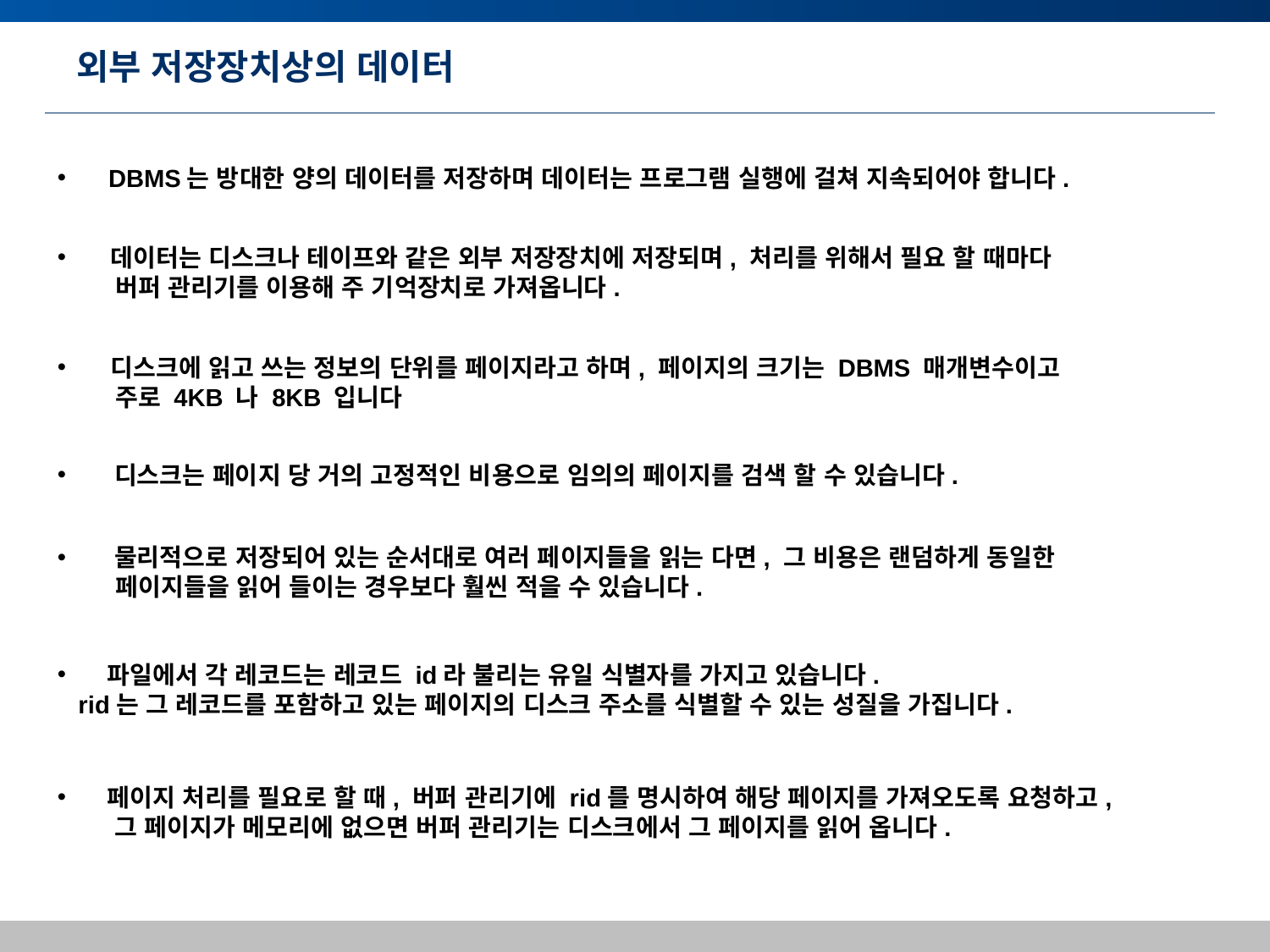

# 외부 저장장치상의 데이터
   DBMS는 방대한 양의 데이터를 저장하며 데이터는 프로그램 실행에 걸쳐 지속되어야 합니다.
   데이터는 디스크나 테이프와 같은 외부 저장장치에 저장되며, 처리를 위해서 필요 할 때마다
    버퍼 관리기를 이용해 주 기억장치로 가져옵니다.
   디스크에 읽고 쓰는 정보의 단위를 페이지라고 하며, 페이지의 크기는 DBMS 매개변수이고
    주로 4KB 나 8KB 입니다
   디스크는 페이지 당 거의 고정적인 비용으로 임의의 페이지를 검색 할 수 있습니다.
   물리적으로 저장되어 있는 순서대로 여러 페이지들을 읽는 다면, 그 비용은 랜덤하게 동일한
    페이지들을 읽어 들이는 경우보다 훨씬 적을 수 있습니다.
  파일에서 각 레코드는 레코드 id라 불리는 유일 식별자를 가지고 있습니다.
   rid는 그 레코드를 포함하고 있는 페이지의 디스크 주소를 식별할 수 있는 성질을 가집니다.
  페이지 처리를 필요로 할 때, 버퍼 관리기에 rid를 명시하여 해당 페이지를 가져오도록 요청하고,
   그 페이지가 메모리에 없으면 버퍼 관리기는 디스크에서 그 페이지를 읽어 옵니다.